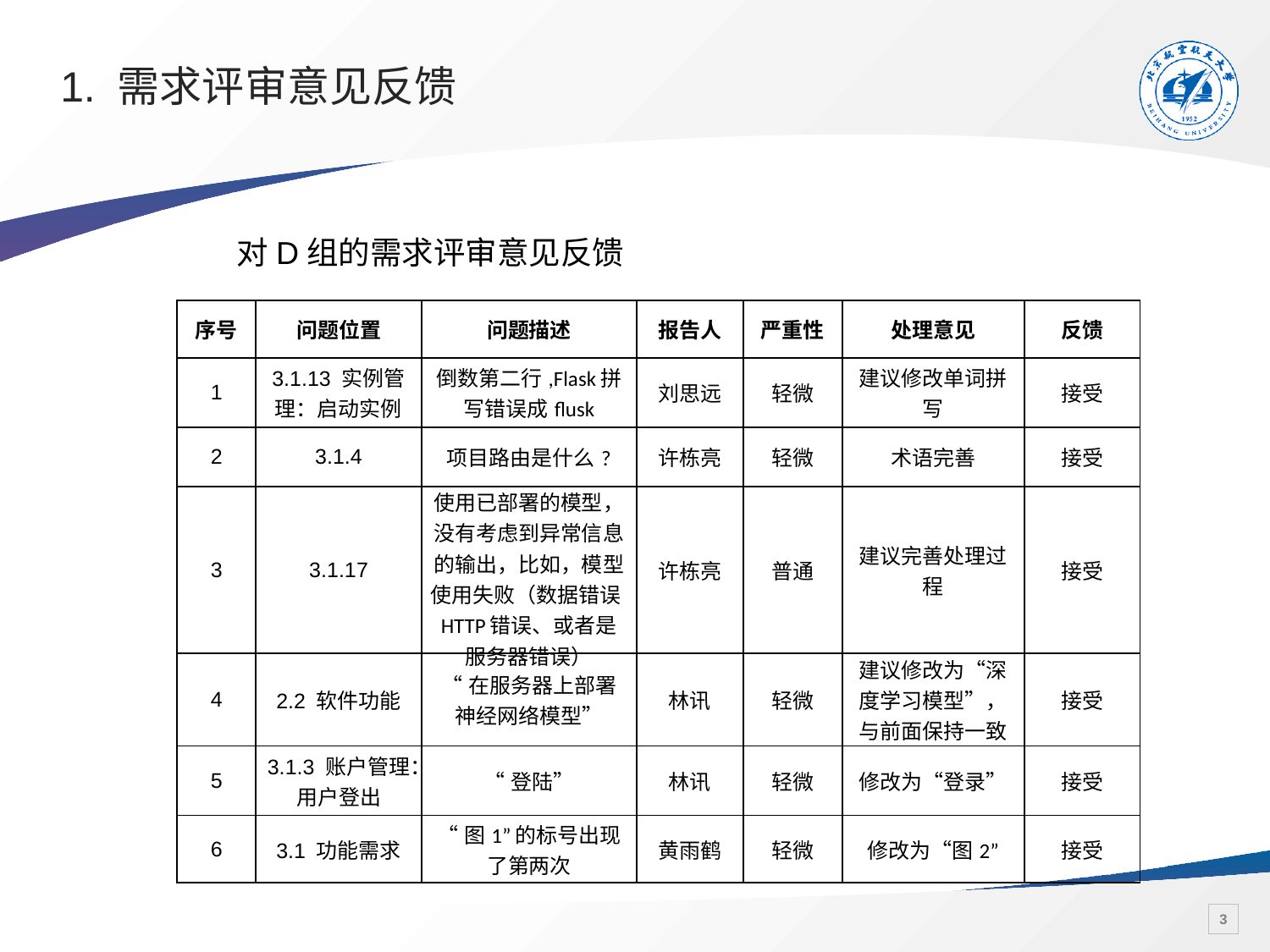

# 1. 需求评审意见反馈
对D组的需求评审意见反馈
| 序号 | 问题位置 | 问题描述 | 报告人 | 严重性 | 处理意见 | 反馈 |
| --- | --- | --- | --- | --- | --- | --- |
| 1 | 3.1.13 实例管理：启动实例 | 倒数第二行,Flask拼写错误成flusk | 刘思远 | 轻微 | 建议修改单词拼写 | 接受 |
| 2 | 3.1.4 | 项目路由是什么? | 许栋亮 | 轻微 | 术语完善 | 接受 |
| 3 | 3.1.17 | 使用已部署的模型，没有考虑到异常信息的输出，比如，模型使用失败（数据错误HTTP错误、或者是服务器错误） | 许栋亮 | 普通 | 建议完善处理过程 | 接受 |
| 4 | 2.2 软件功能 | “在服务器上部署神经网络模型” | 林讯 | 轻微 | 建议修改为“深度学习模型”，与前面保持一致 | 接受 |
| 5 | 3.1.3 账户管理：用户登出 | “登陆” | 林讯 | 轻微 | 修改为“登录” | 接受 |
| 6 | 3.1 功能需求 | “图1”的标号出现了第两次 | 黄雨鹤 | 轻微 | 修改为“图2” | 接受 |